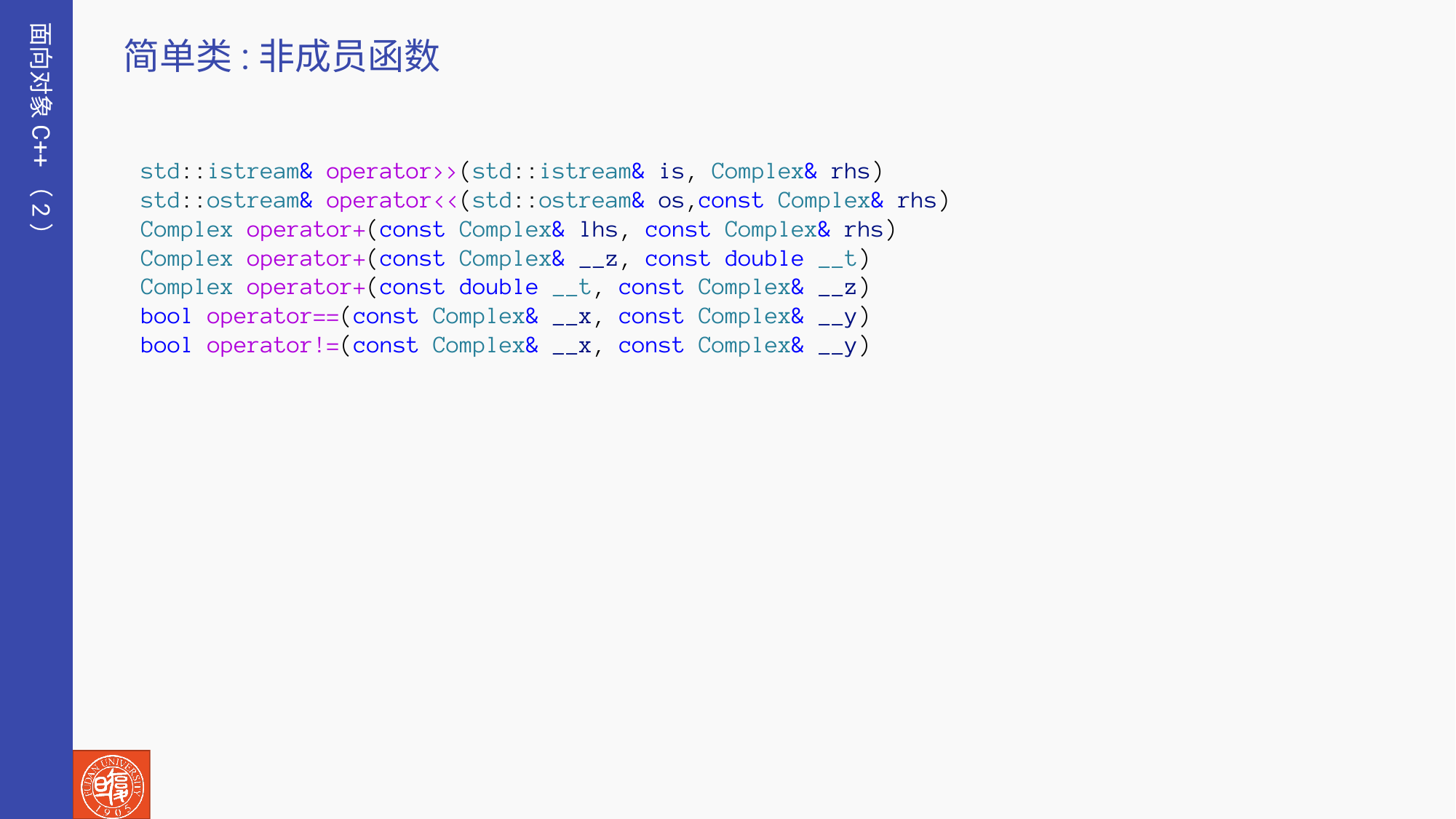

面向对象C++（2）
简单类:非成员函数
std::istream& operator>>(std::istream& is, Complex& rhs)
std::ostream& operator<<(std::ostream& os,const Complex& rhs)
Complex operator+(const Complex& lhs, const Complex& rhs)
Complex operator+(const Complex& __z, const double __t)
Complex operator+(const double __t, const Complex& __z)
bool operator==(const Complex& __x, const Complex& __y)
bool operator!=(const Complex& __x, const Complex& __y)